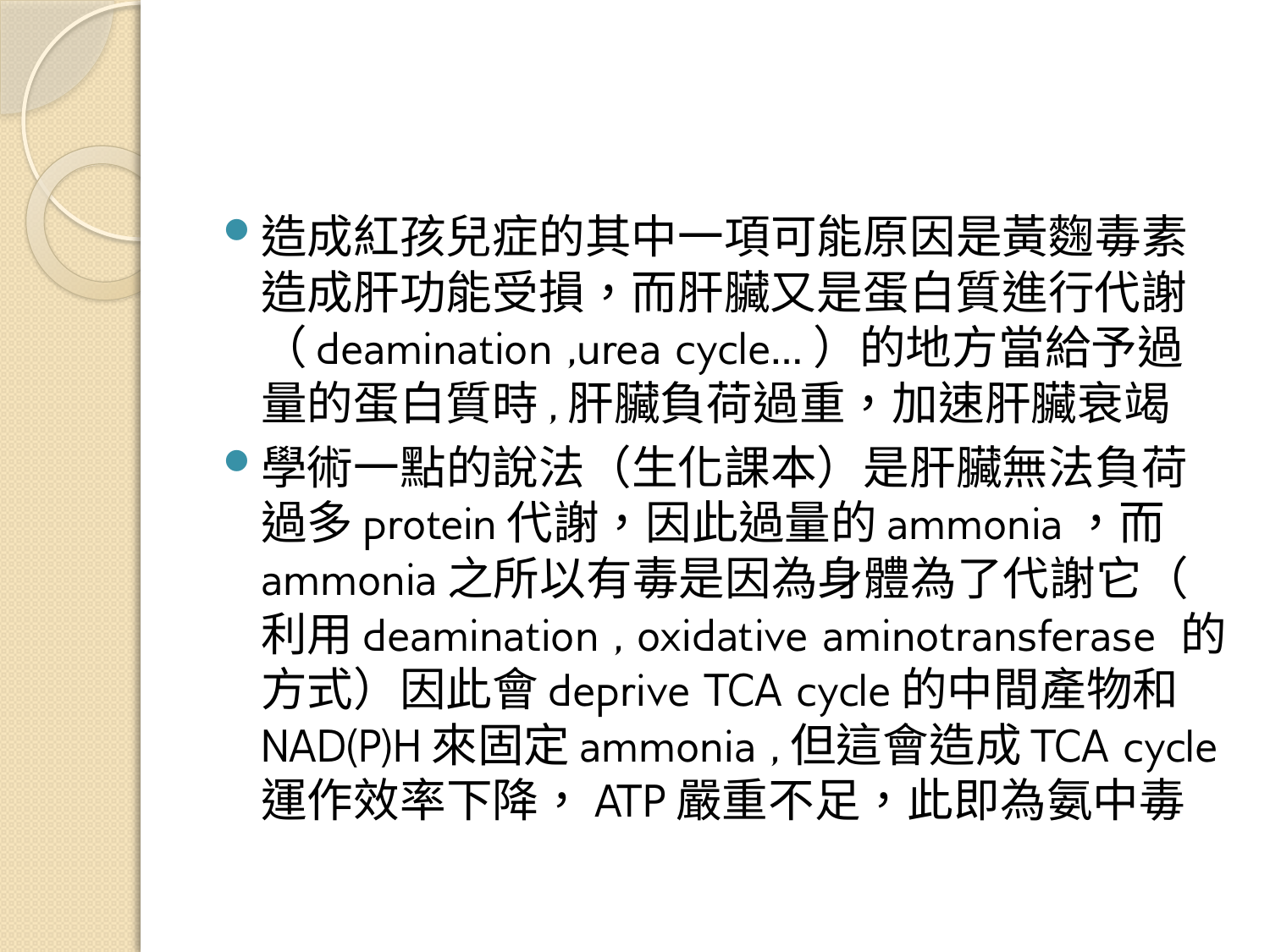

#
造成紅孩兒症的其中一項可能原因是黃麴毒素造成肝功能受損，而肝臟又是蛋白質進行代謝（deamination ,urea cycle…）的地方當給予過量的蛋白質時,肝臟負荷過重，加速肝臟衰竭
學術一點的說法（生化課本）是肝臟無法負荷過多protein代謝，因此過量的ammonia，而ammonia之所以有毒是因為身體為了代謝它（ 利用deamination , oxidative aminotransferase 的方式）因此會deprive TCA cycle的中間產物和NAD(P)H來固定ammonia ,但這會造成TCA cycle運作效率下降，ATP嚴重不足，此即為氨中毒